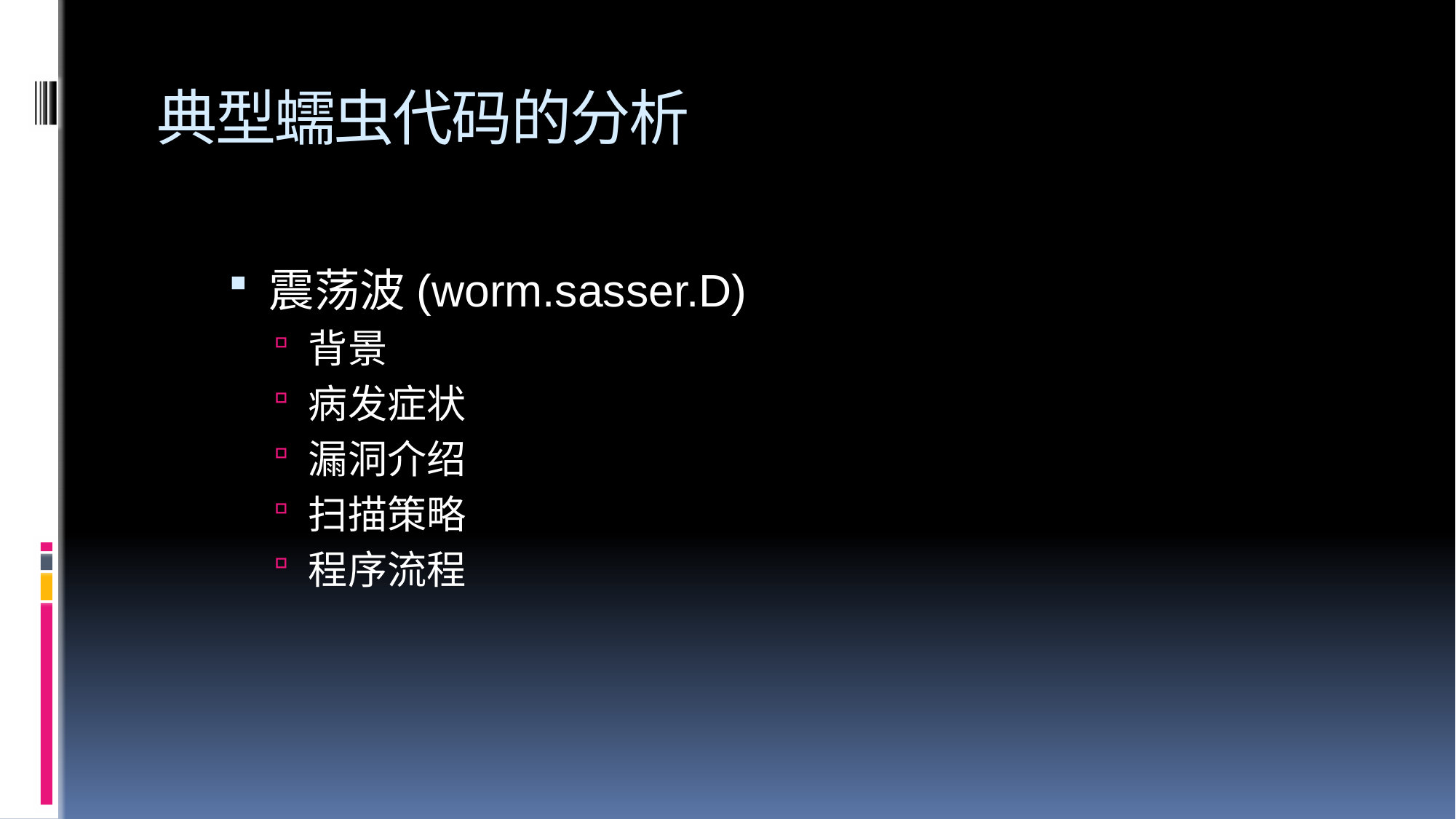

# 典型蠕虫代码的分析
震荡波(worm.sasser.D)
背景
病发症状
漏洞介绍
扫描策略
程序流程